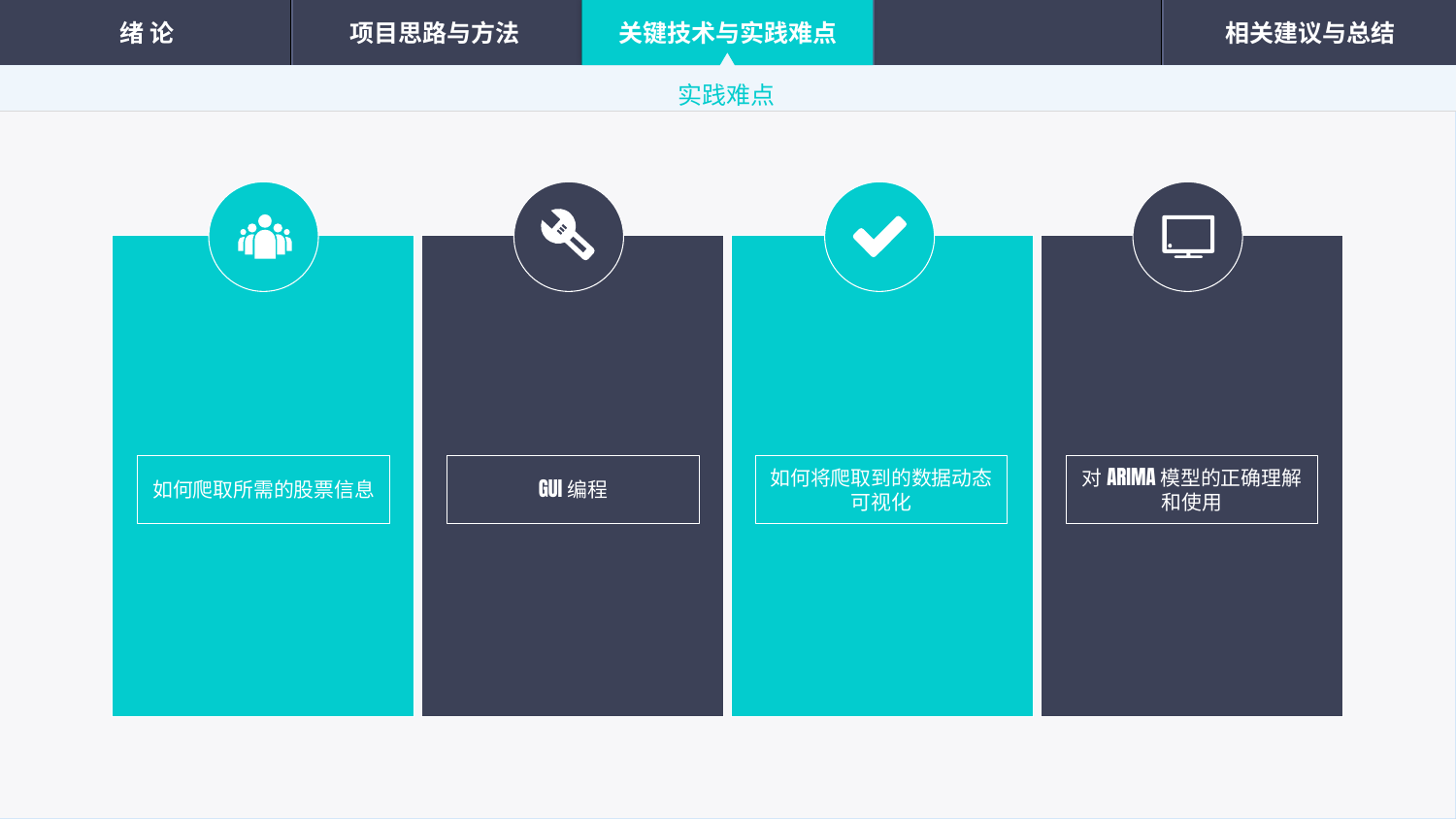

绪 论
项目思路与方法
关键技术与实践难点

相关建议与总结
实践难点

对ARIMA模型的正确理解和使用
如何爬取所需的股票信息
GUI编程
如何将爬取到的数据动态可视化